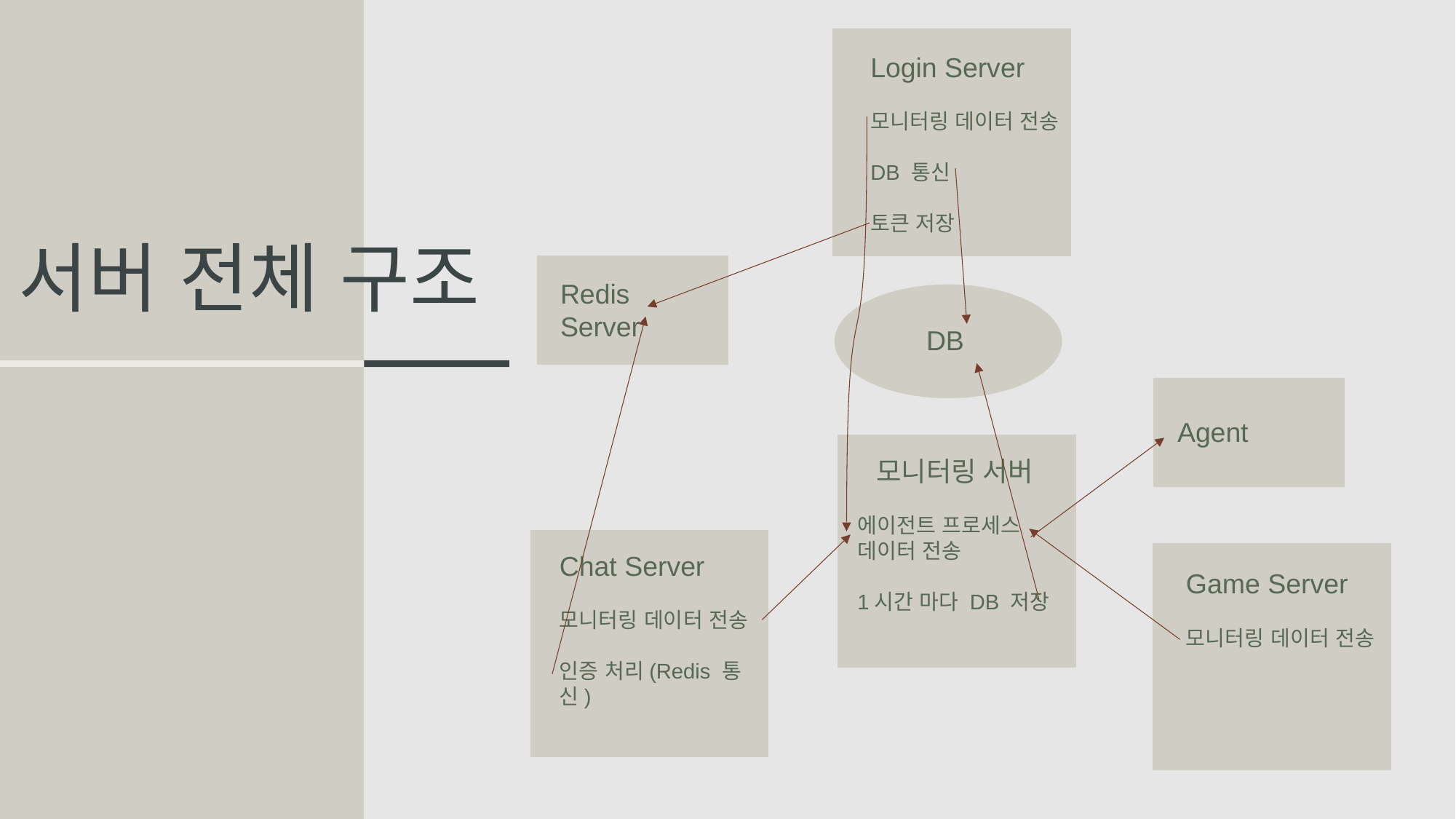

Login Server

모니터링 데이터 전송

DB 통신

토큰 저장
# 서버 전체 구조

Redis Server

DB

Agent

  모니터링 서버

에이전트 프로세스
데이터 전송

1시간 마다 DB 저장

Chat Server

모니터링 데이터 전송

인증 처리(Redis 통신)

Game Server

모니터링 데이터 전송